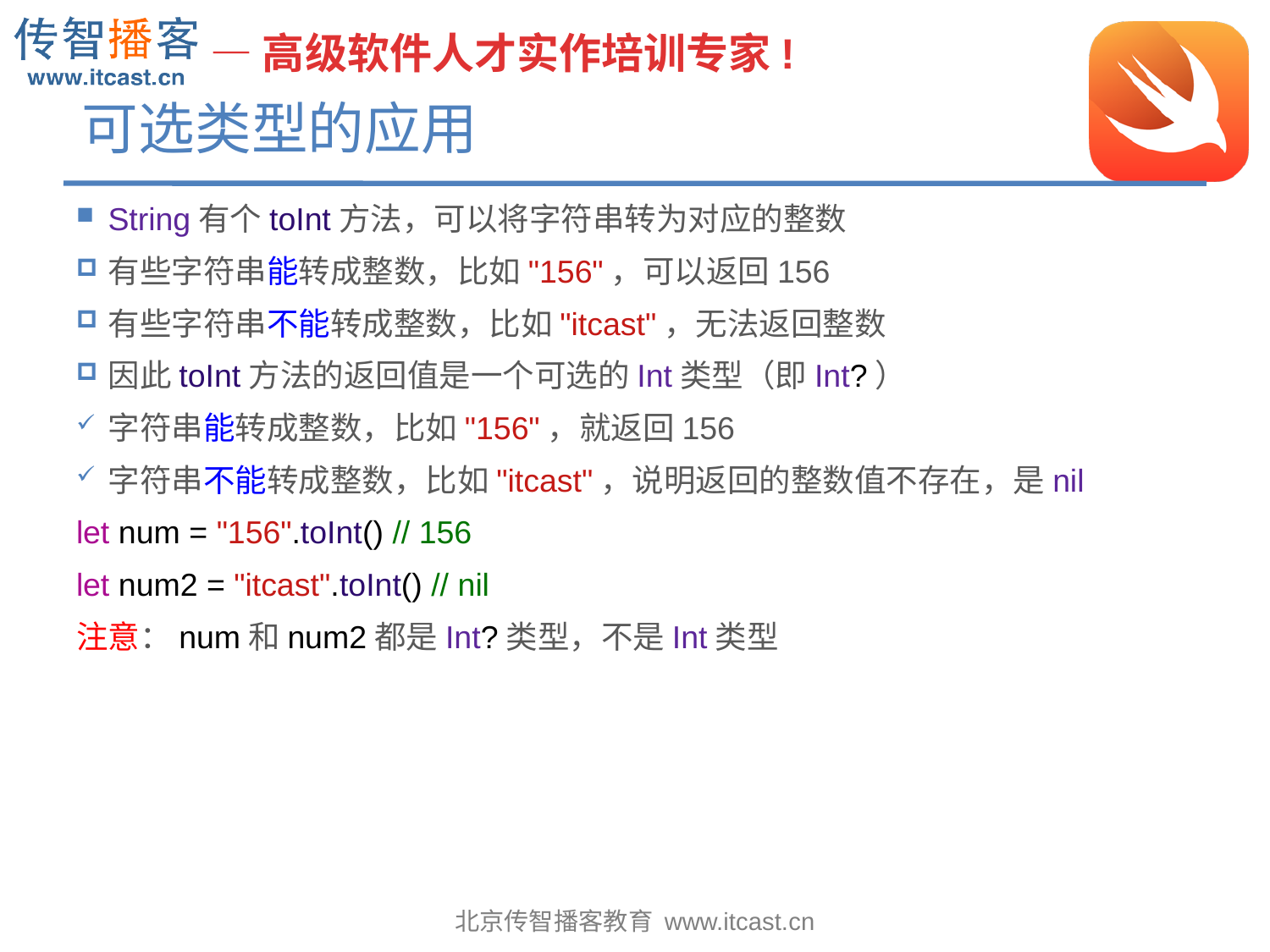

# 可选类型的应用
String有个toInt方法，可以将字符串转为对应的整数
有些字符串能转成整数，比如"156"，可以返回156
有些字符串不能转成整数，比如"itcast"，无法返回整数
因此toInt方法的返回值是一个可选的Int类型（即Int?）
字符串能转成整数，比如"156"，就返回156
字符串不能转成整数，比如"itcast"，说明返回的整数值不存在，是nil
let num = "156".toInt() // 156
let num2 = "itcast".toInt() // nil
注意：num和num2都是Int?类型，不是Int类型